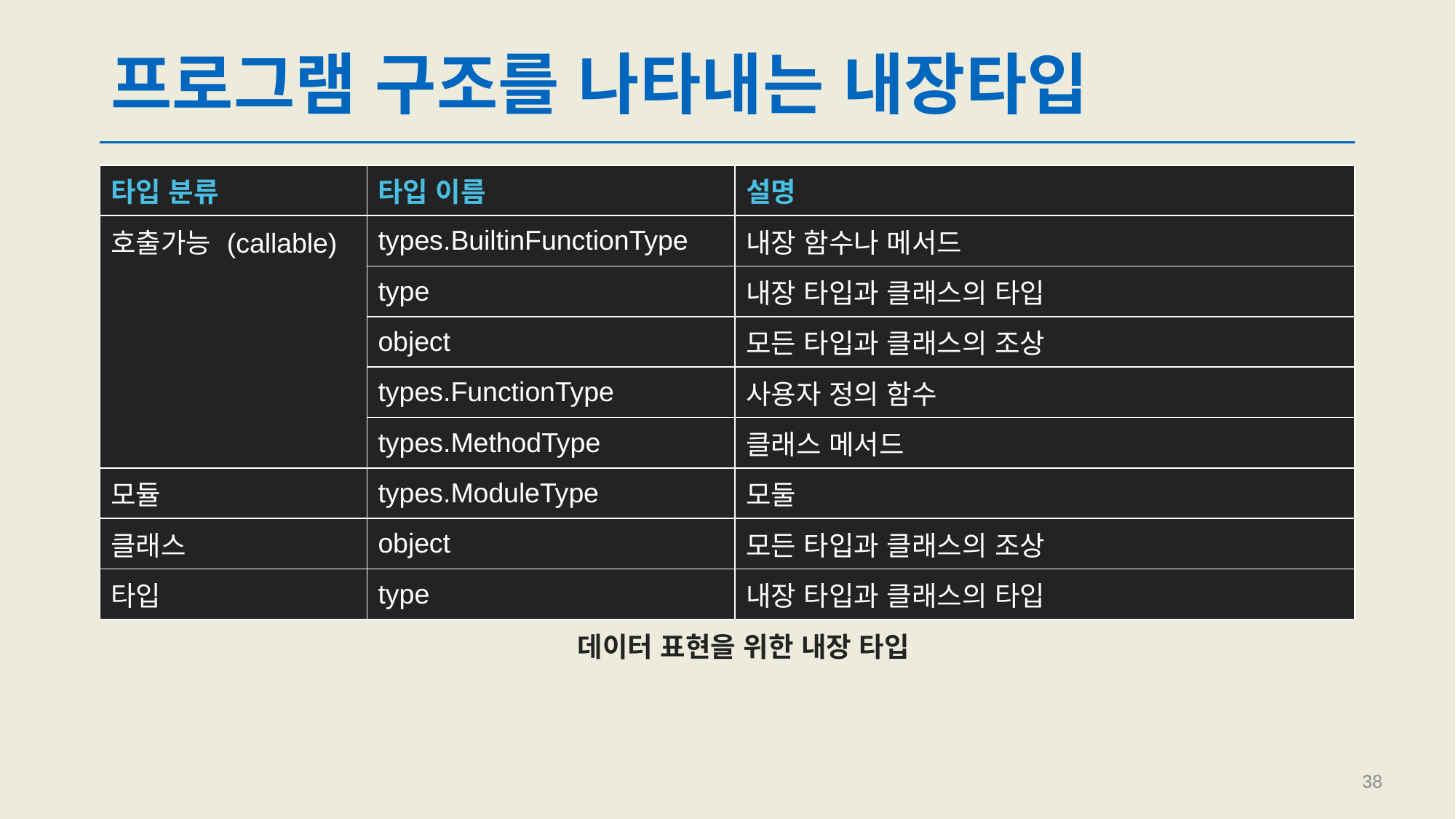

# 프로그램 구조를 나타내는 내장타입
| 타입 분류 | 타입 이름 | 설명 |
| --- | --- | --- |
| 호출가능 (callable) | types.BuiltinFunctionType | 내장 함수나 메서드 |
|  | type | 내장 타입과 클래스의 타입 |
|  | object | 모든 타입과 클래스의 조상 |
|  | types.FunctionType | 사용자 정의 함수 |
|  | types.MethodType | 클래스 메서드 |
| 모듈 | types.ModuleType | 모둘 |
| 클래스 | object | 모든 타입과 클래스의 조상 |
| 타입 | type | 내장 타입과 클래스의 타입 |
데이터 표현을 위한 내장 타입
38